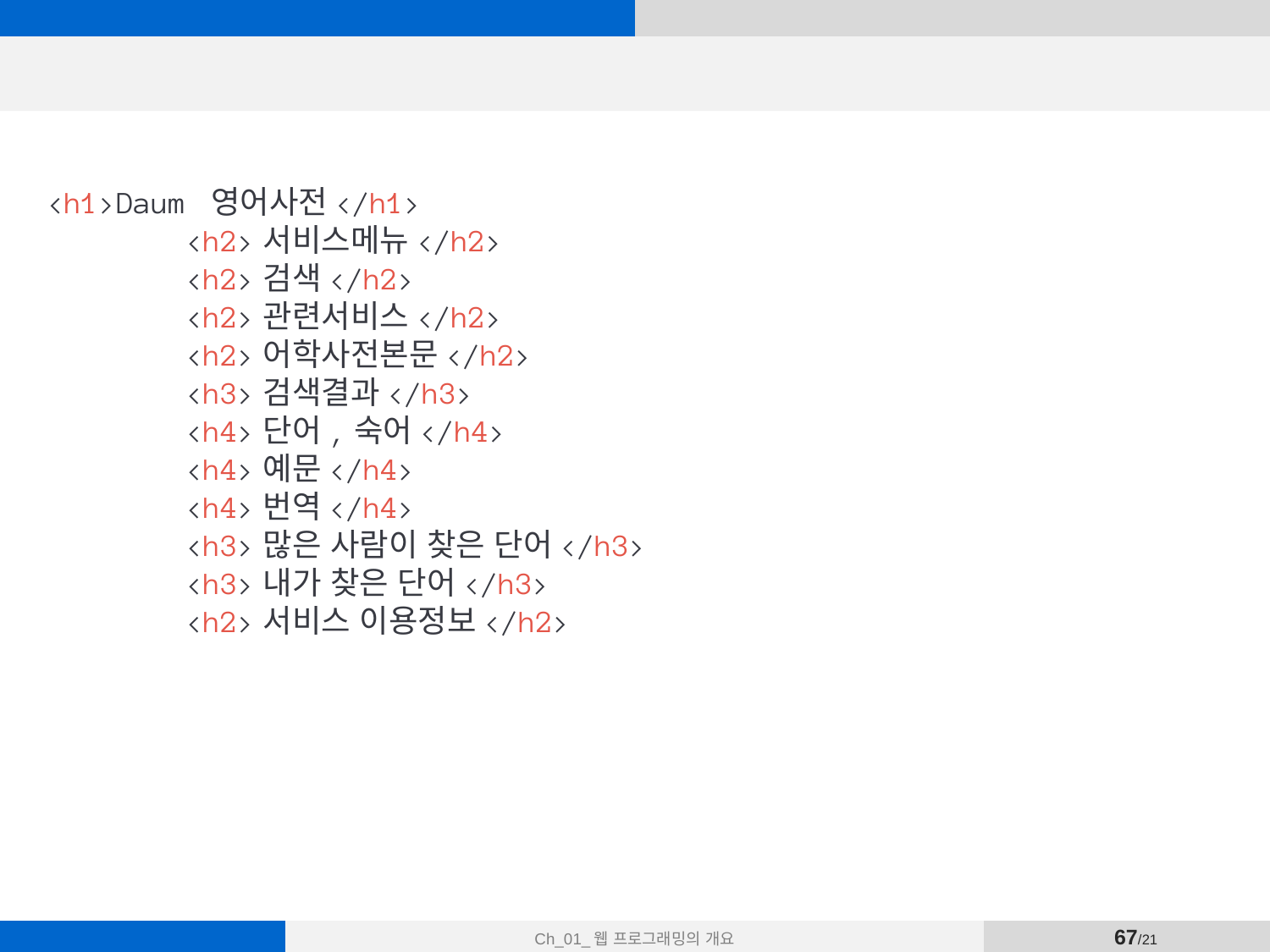

<h1>Daum 영어사전</h1>
        <h2>서비스메뉴</h2>
        <h2>검색</h2>
        <h2>관련서비스</h2>
        <h2>어학사전본문</h2>
        <h3>검색결과</h3>
        <h4>단어,숙어</h4>
        <h4>예문</h4>
        <h4>번역</h4>
        <h3>많은 사람이 찾은 단어</h3>
        <h3>내가 찾은 단어</h3>
        <h2>서비스 이용정보</h2>